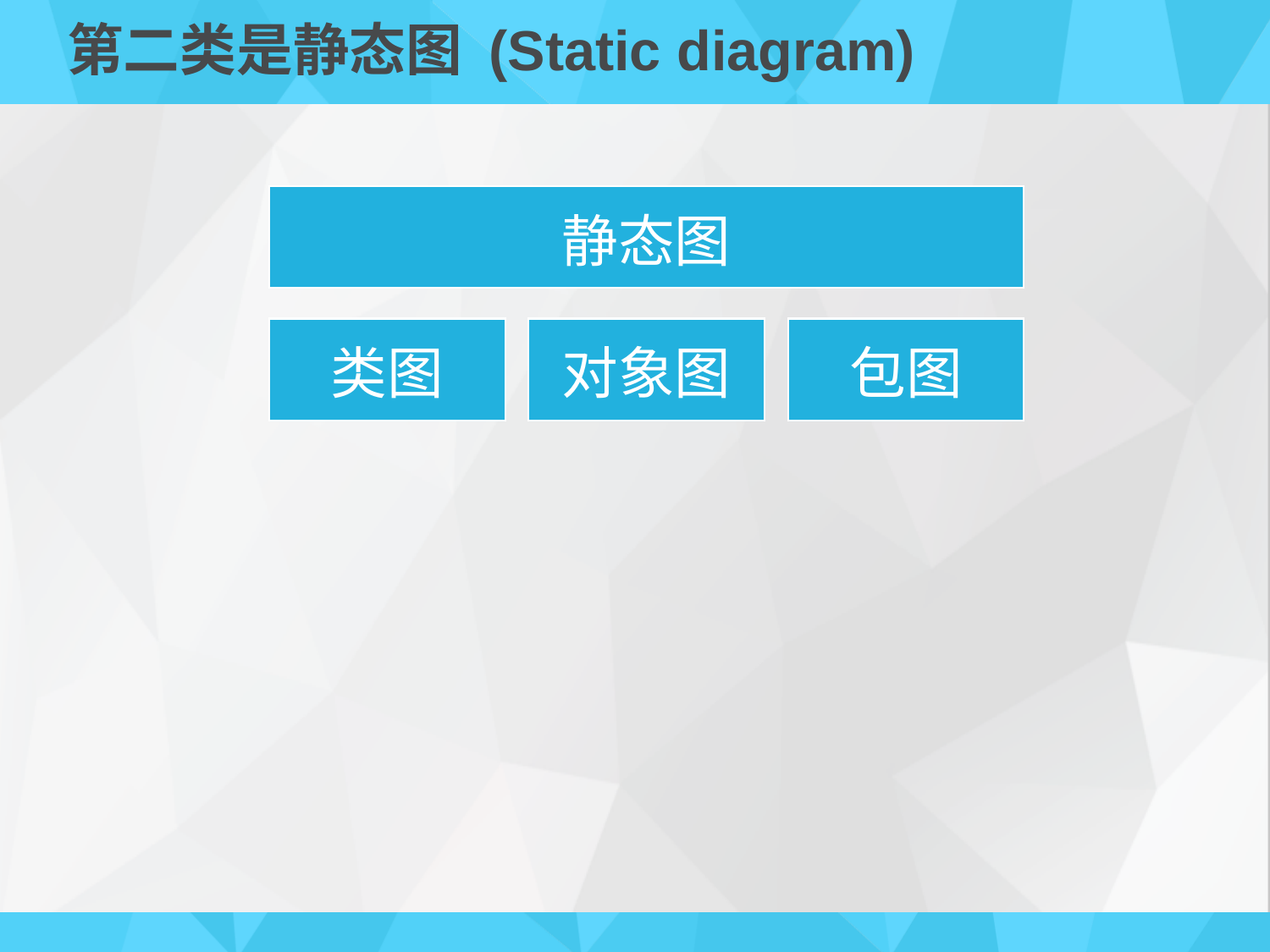

# 第二类是静态图 (Static diagram)
静态图
类图
对象图
包图